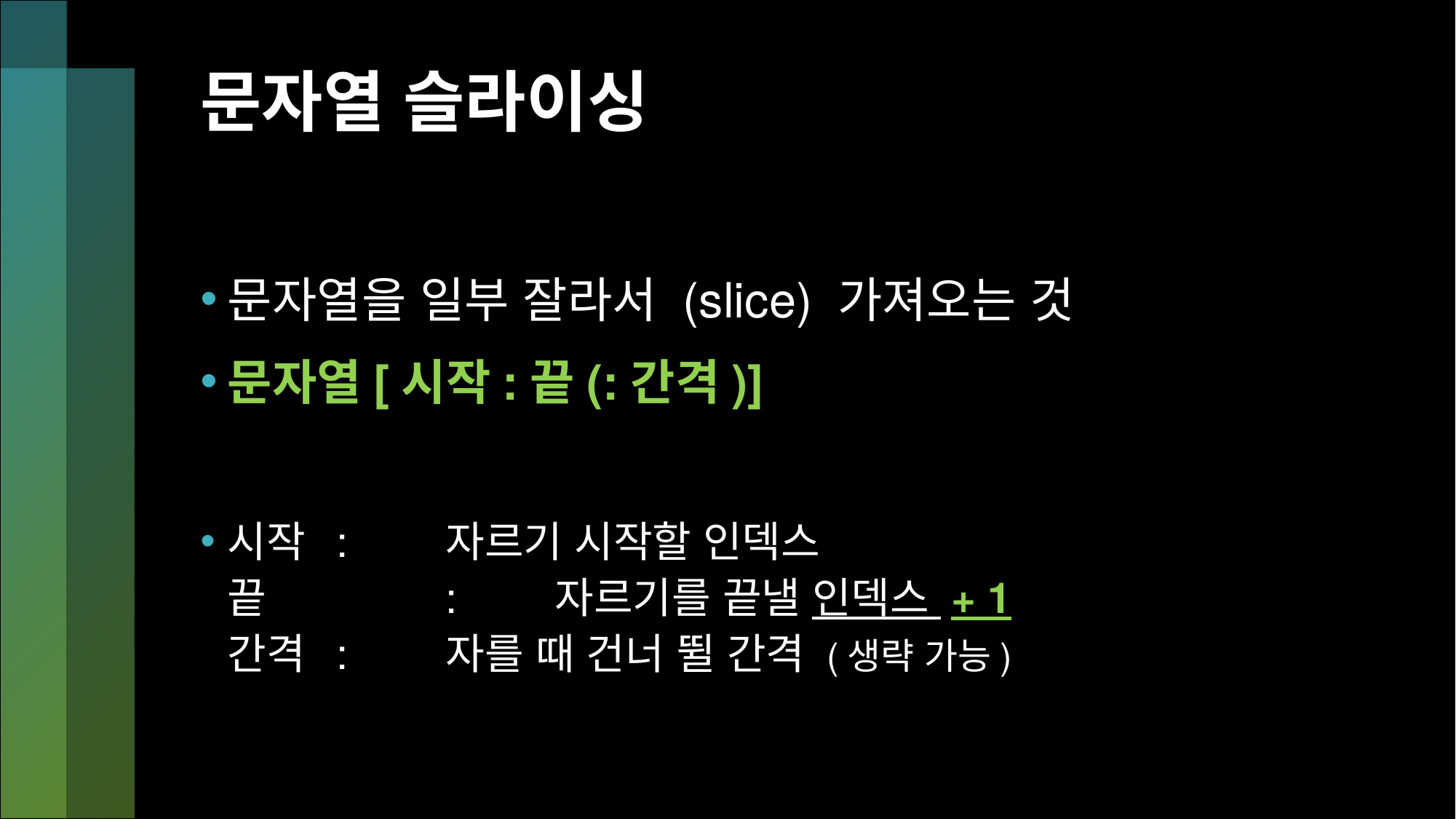

# 문자열 슬라이싱
문자열을 일부 잘라서 (slice) 가져오는 것
문자열[시작:끝(:간격)]

시작	:	자르기 시작할 인덱스
끝		:	자르기를 끝낼 인덱스 + 1
간격	:	자를 때 건너 뛸 간격 (생략 가능)